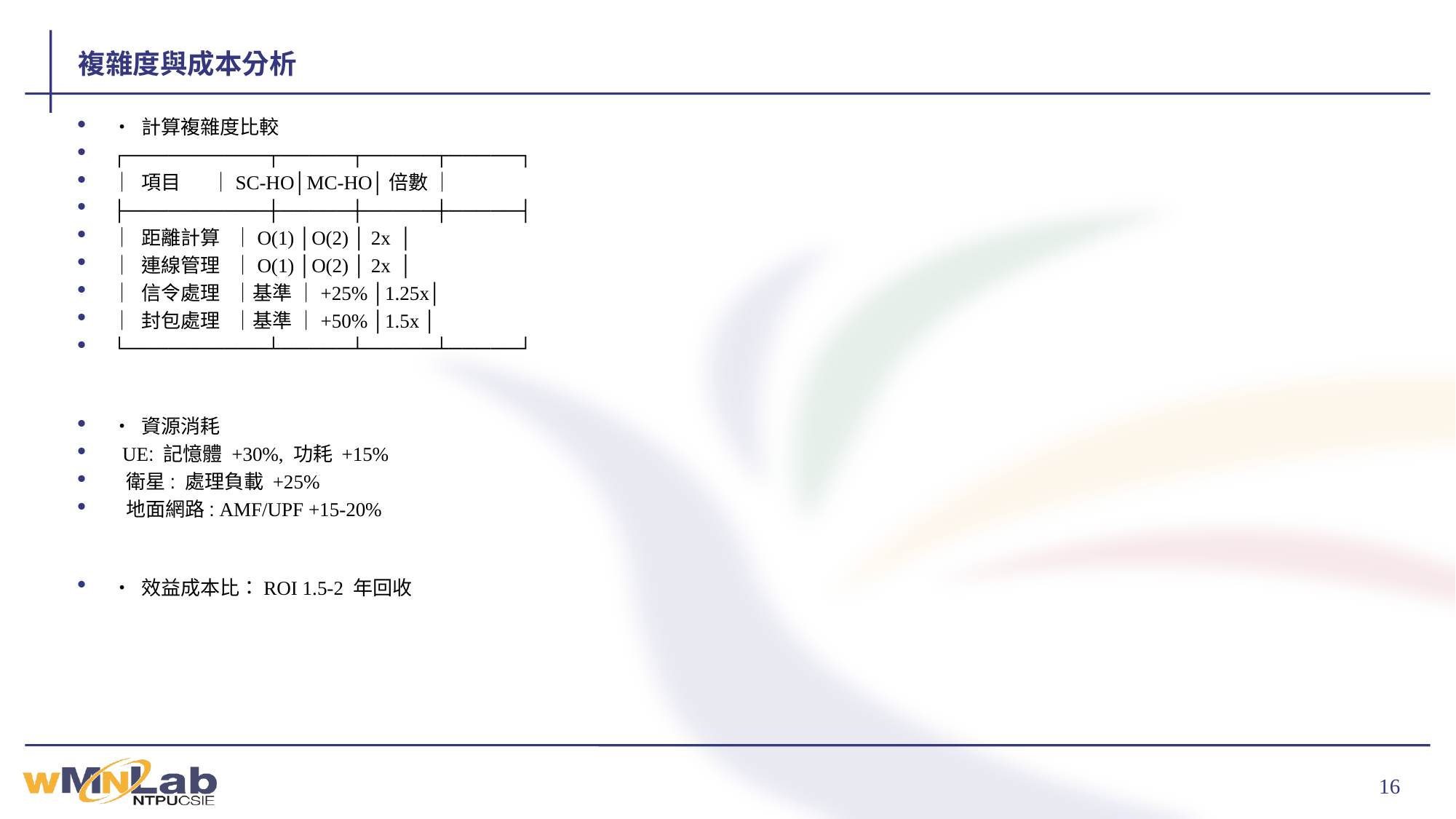

# 複雜度與成本分析
• 計算複雜度比較
┌──────────┬─────┬─────┬─────┐
│ 項目       │SC-HO│MC-HO│倍數 │
├──────────┼─────┼─────┼─────┤
│ 距離計算   │O(1) │O(2) │ 2x  │
│ 連線管理   │O(1) │O(2) │ 2x  │
│ 信令處理   │基準 │+25% │1.25x│
│ 封包處理   │基準 │+50% │1.5x │
└──────────┴─────┴─────┴─────┘

• 資源消耗
  UE: 記憶體 +30%, 功耗 +15%
  衛星: 處理負載 +25%
  地面網路: AMF/UPF +15-20%

• 效益成本比：ROI 1.5-2 年回收